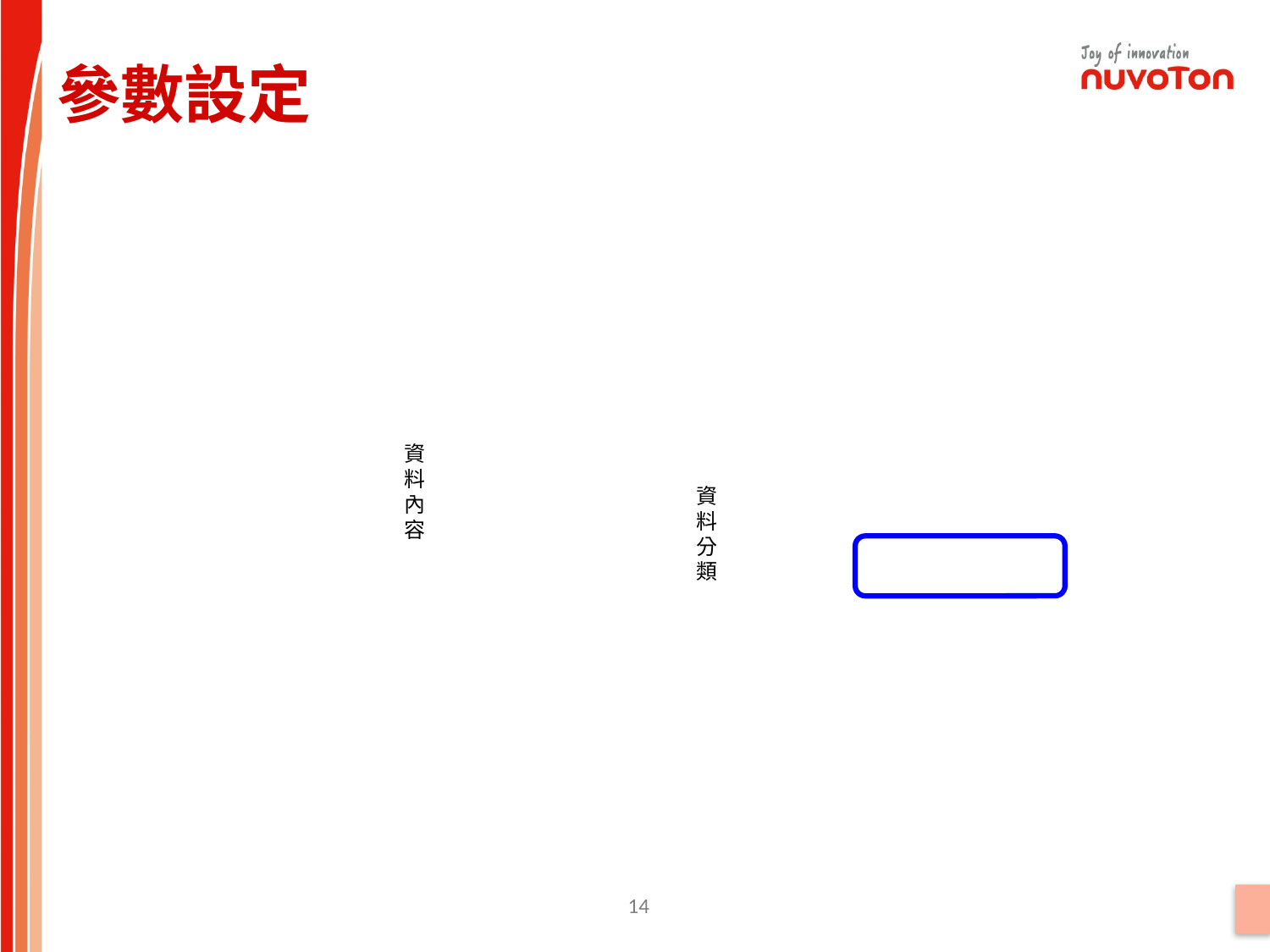

參數設定

資料內容
最大值
資料分類
輸出類
輸入類
特性類
感測器
最小值
資料長度
資料位置
資料內容
資料總數(每一類)

14